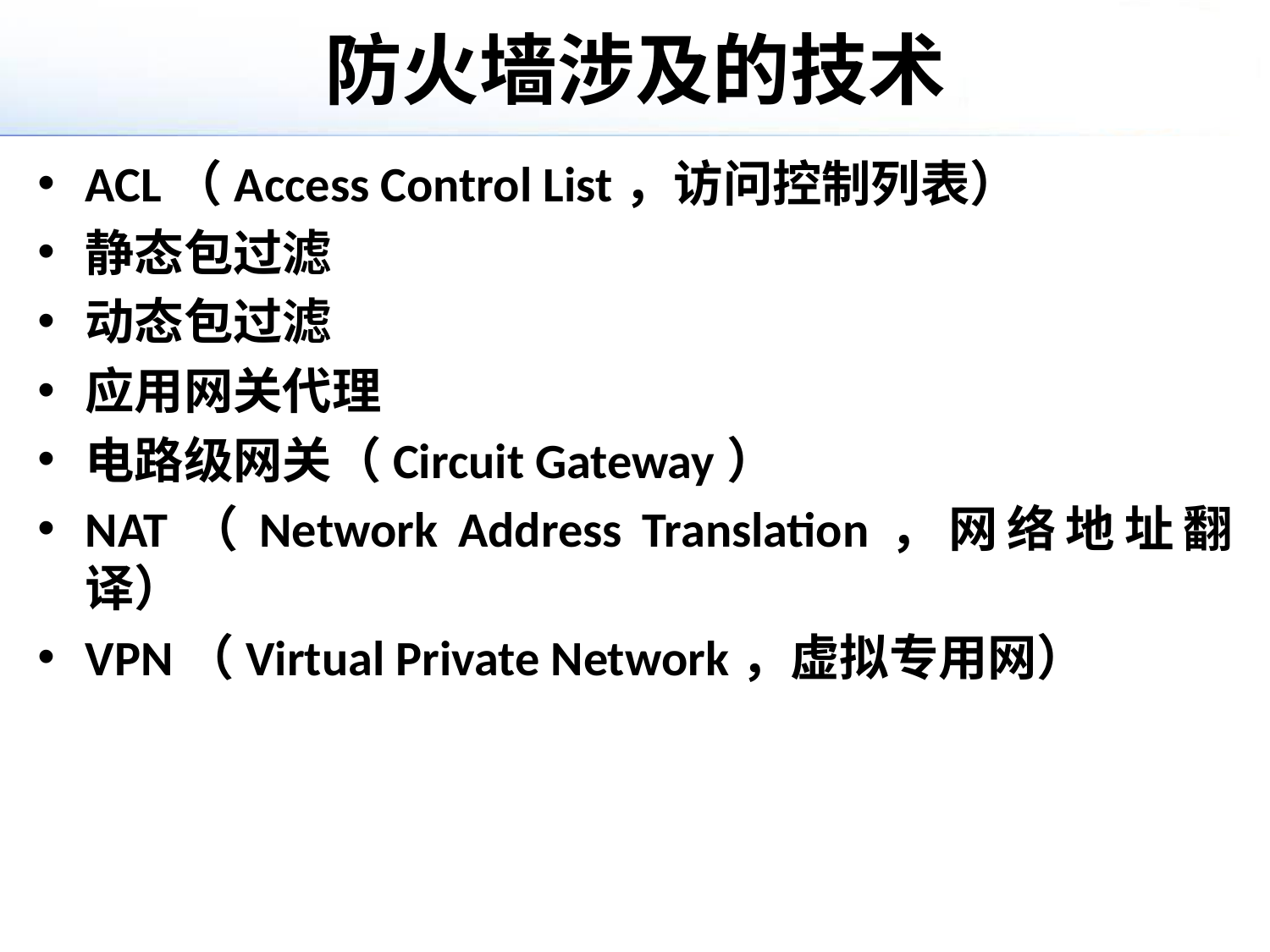

# 防火墙涉及的技术
ACL（Access Control List，访问控制列表）
静态包过滤
动态包过滤
应用网关代理
电路级网关（Circuit Gateway）
NAT（Network Address Translation，网络地址翻译）
VPN（Virtual Private Network，虚拟专用网）